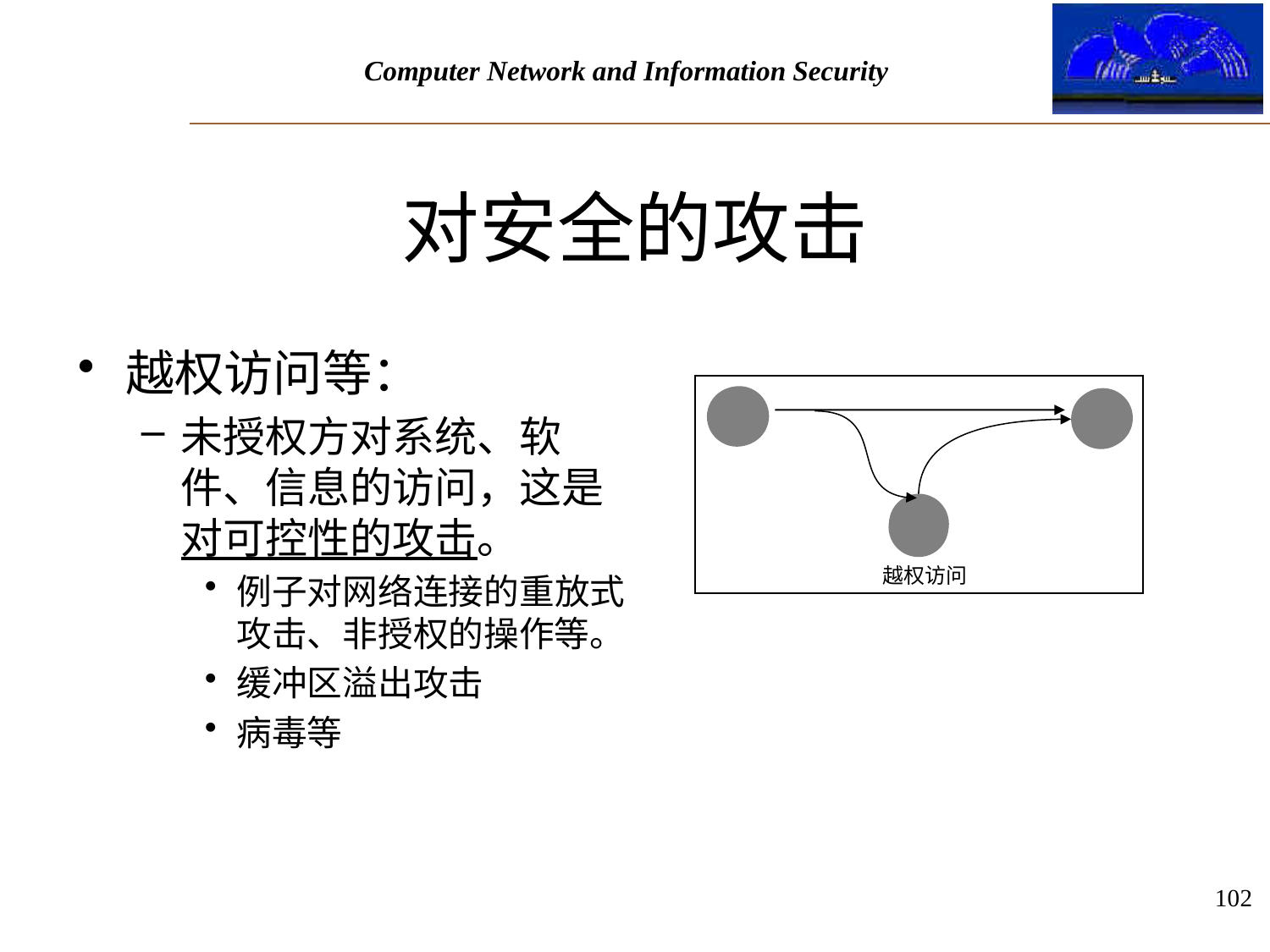

# 对安全的攻击
越权访问等：
未授权方对系统、软件、信息的访问，这是对可控性的攻击。
例子对网络连接的重放式攻击、非授权的操作等。
缓冲区溢出攻击
病毒等

越权访问
102